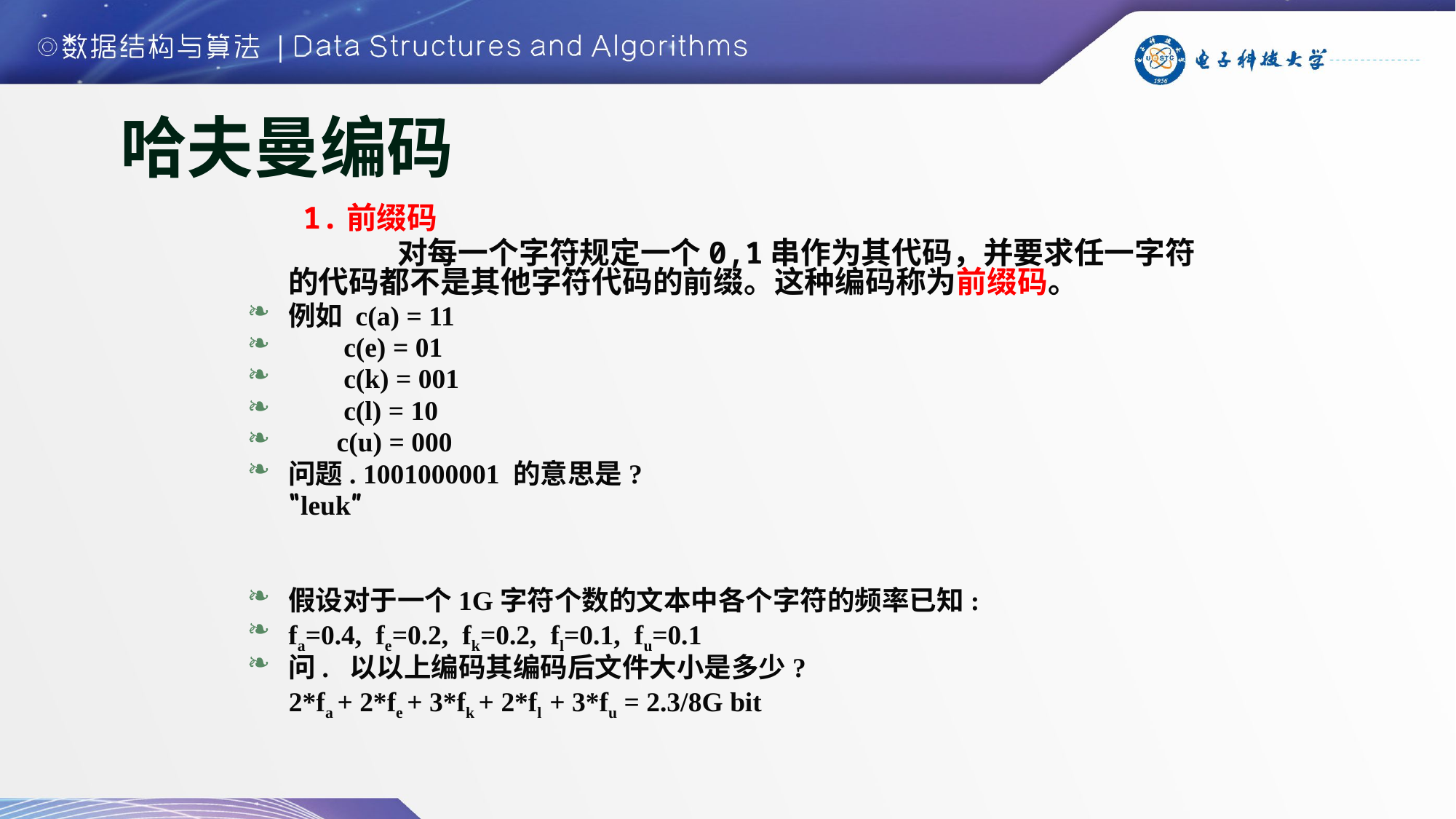

# 哈夫曼编码
	 1.前缀码
		对每一个字符规定一个0,1串作为其代码，并要求任一字符的代码都不是其他字符代码的前缀。这种编码称为前缀码。
例如 c(a) = 11
        c(e) = 01
        c(k) = 001
        c(l) = 10
       c(u) = 000
问题. 1001000001 的意思是?
      “leuk”

假设对于一个1G字符个数的文本中各个字符的频率已知:
fa=0.4,  fe=0.2,  fk=0.2,  fl=0.1,  fu=0.1
问.  以以上编码其编码后文件大小是多少?
      2*fa + 2*fe + 3*fk + 2*fl  + 3*fu = 2.3/8G bit